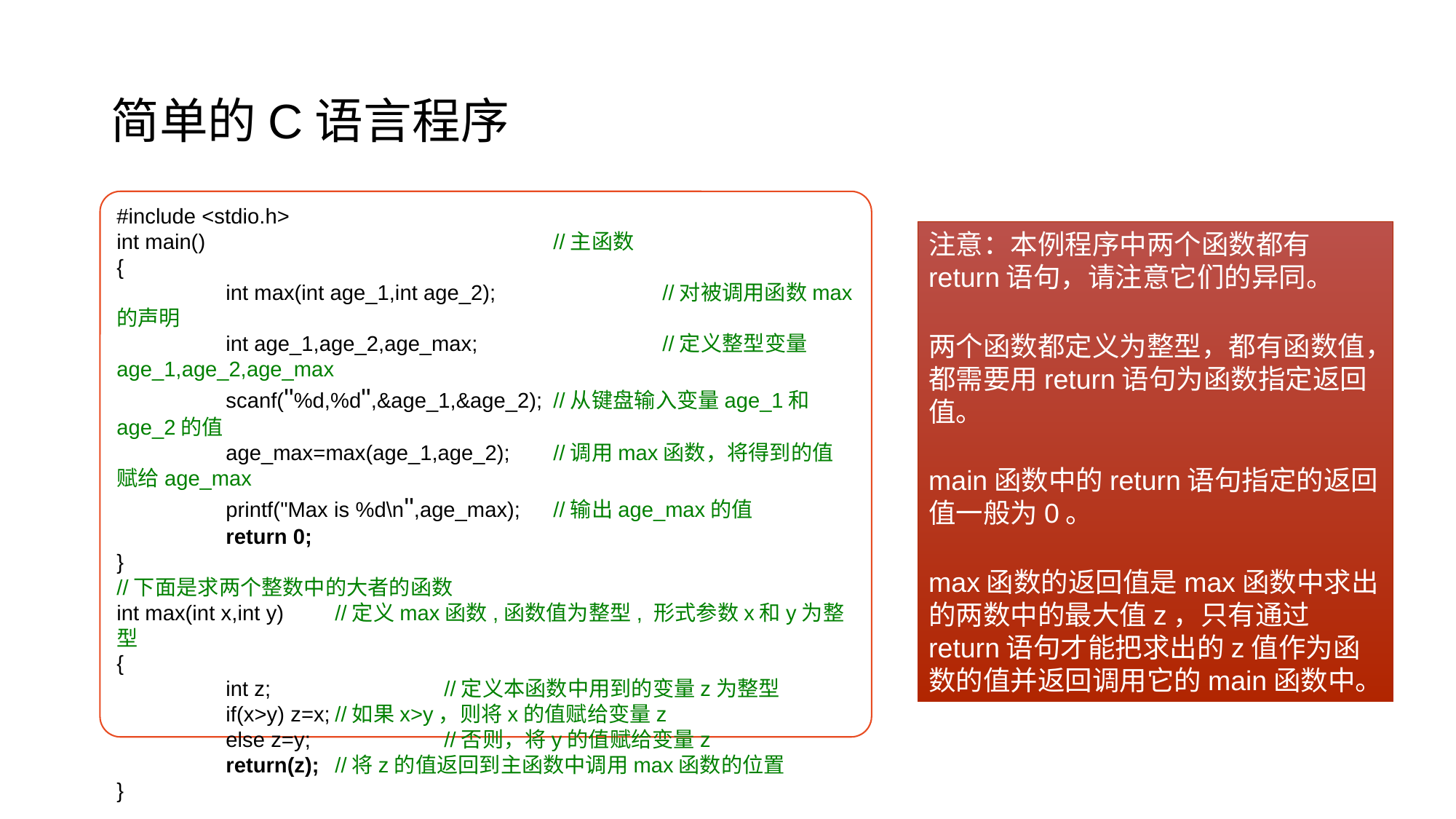

# 简单的C语言程序
#include <stdio.h>
int main()				//主函数
{
	int max(int age_1,int age_2);		//对被调用函数max的声明
	int age_1,age_2,age_max;		//定义整型变量age_1,age_2,age_max
	scanf("%d,%d",&age_1,&age_2); 	//从键盘输入变量age_1和age_2的值
	age_max=max(age_1,age_2);	//调用max函数，将得到的值赋给age_max
	printf("Max is %d\n",age_max); 	//输出age_max的值
	return 0;
}
//下面是求两个整数中的大者的函数
int max(int x,int y)	//定义max函数,函数值为整型, 形式参数x和y为整型
{
	int z;		//定义本函数中用到的变量z为整型
	if(x>y) z=x;	//如果x>y，则将x的值赋给变量z
	else z=y;		//否则，将y的值赋给变量z
	return(z); 	//将z的值返回到主函数中调用max函数的位置
}
注意：本例程序中两个函数都有return语句，请注意它们的异同。
两个函数都定义为整型，都有函数值，都需要用return语句为函数指定返回值。
main函数中的return语句指定的返回值一般为0。
max函数的返回值是max函数中求出的两数中的最大值z，只有通过return语句才能把求出的z值作为函数的值并返回调用它的main函数中。